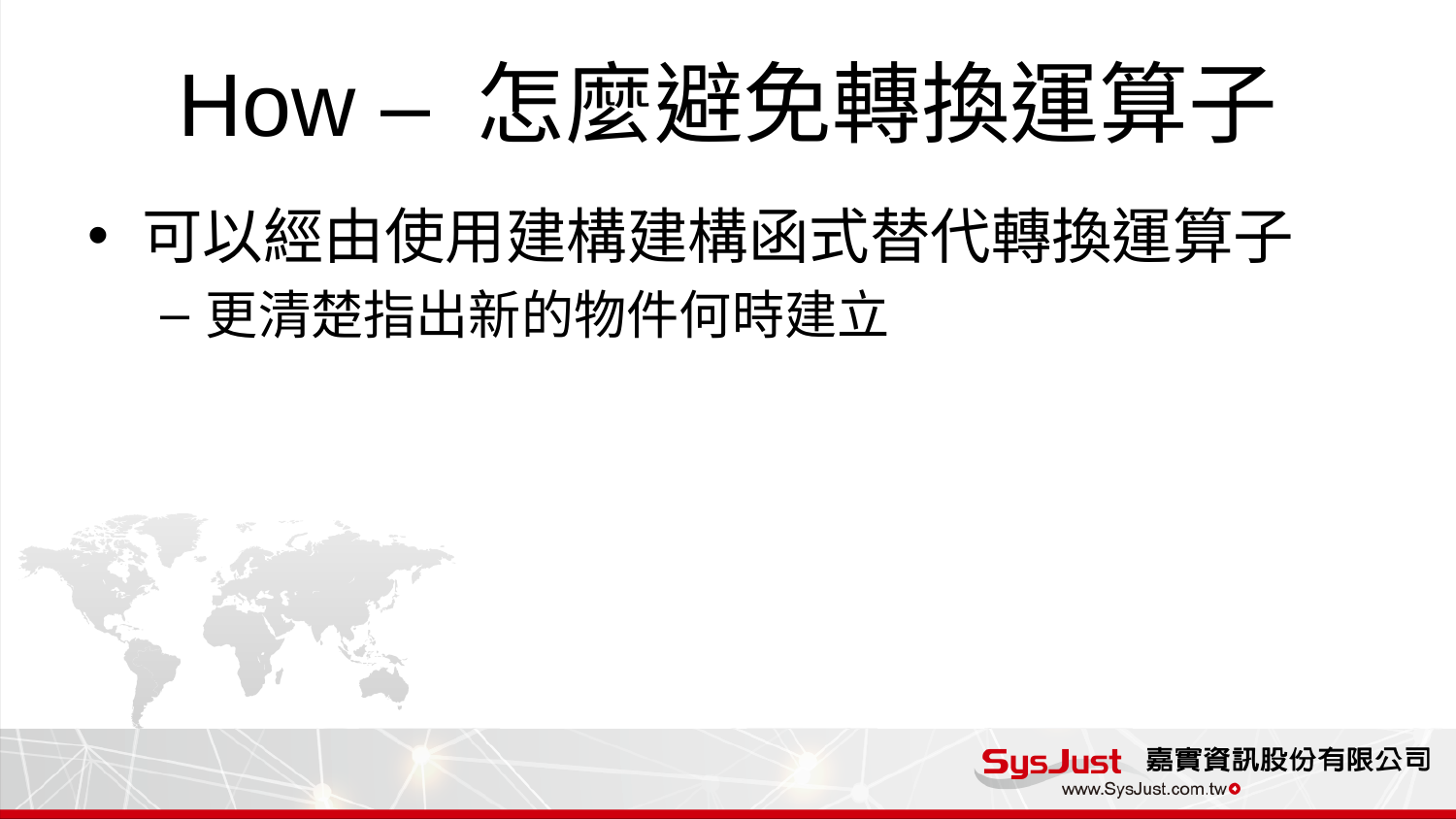

# How – 怎麼避免轉換運算子
可以經由使用建構建構函式替代轉換運算子
更清楚指出新的物件何時建立